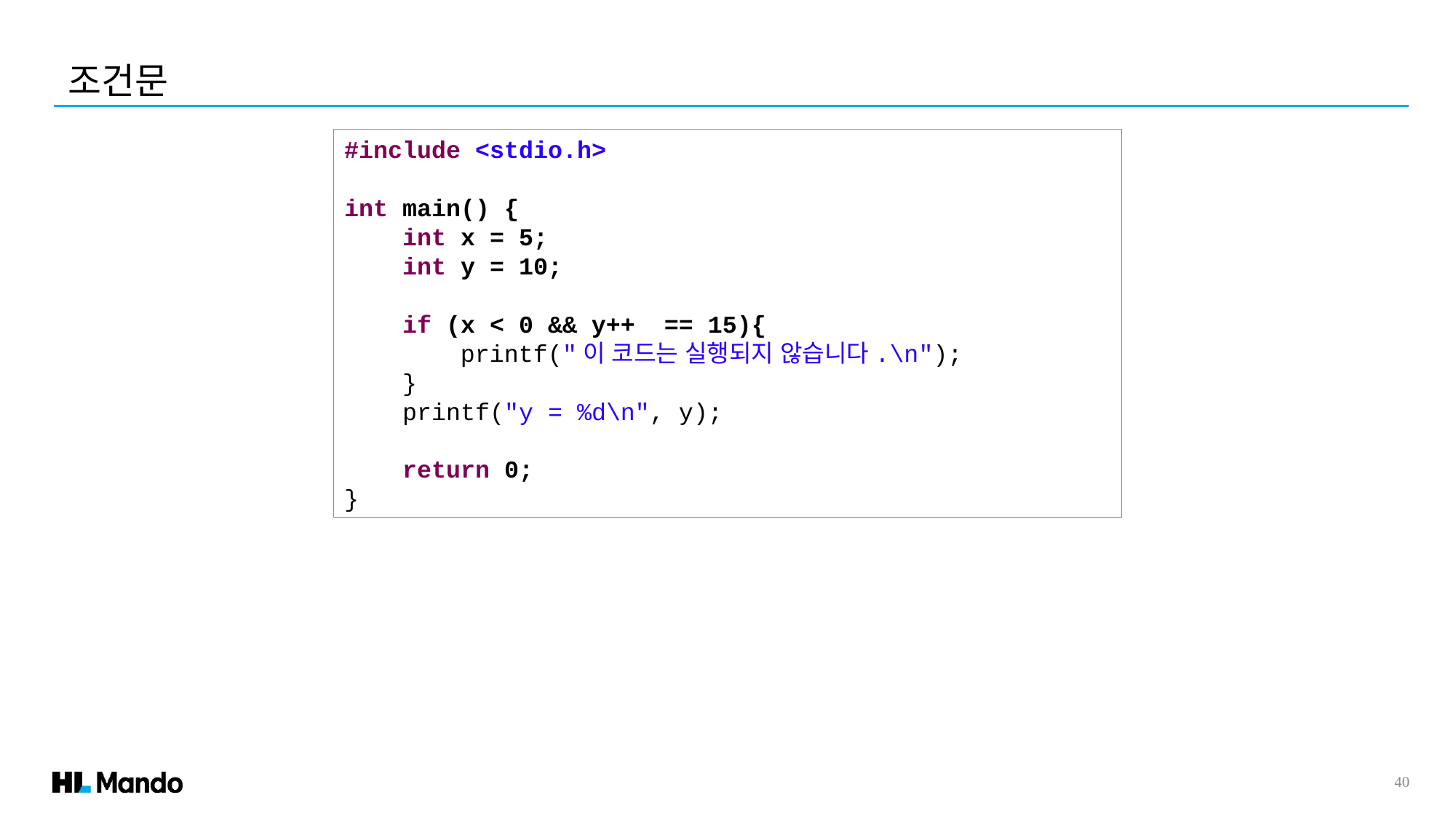

조건문
#include <stdio.h>

int main() {
    int x = 5;
    int y = 10;

    if (x < 0 && y++  == 15){
        printf("이 코드는 실행되지 않습니다.\n");
    }
    printf("y = %d\n", y);

    return 0;
}
40